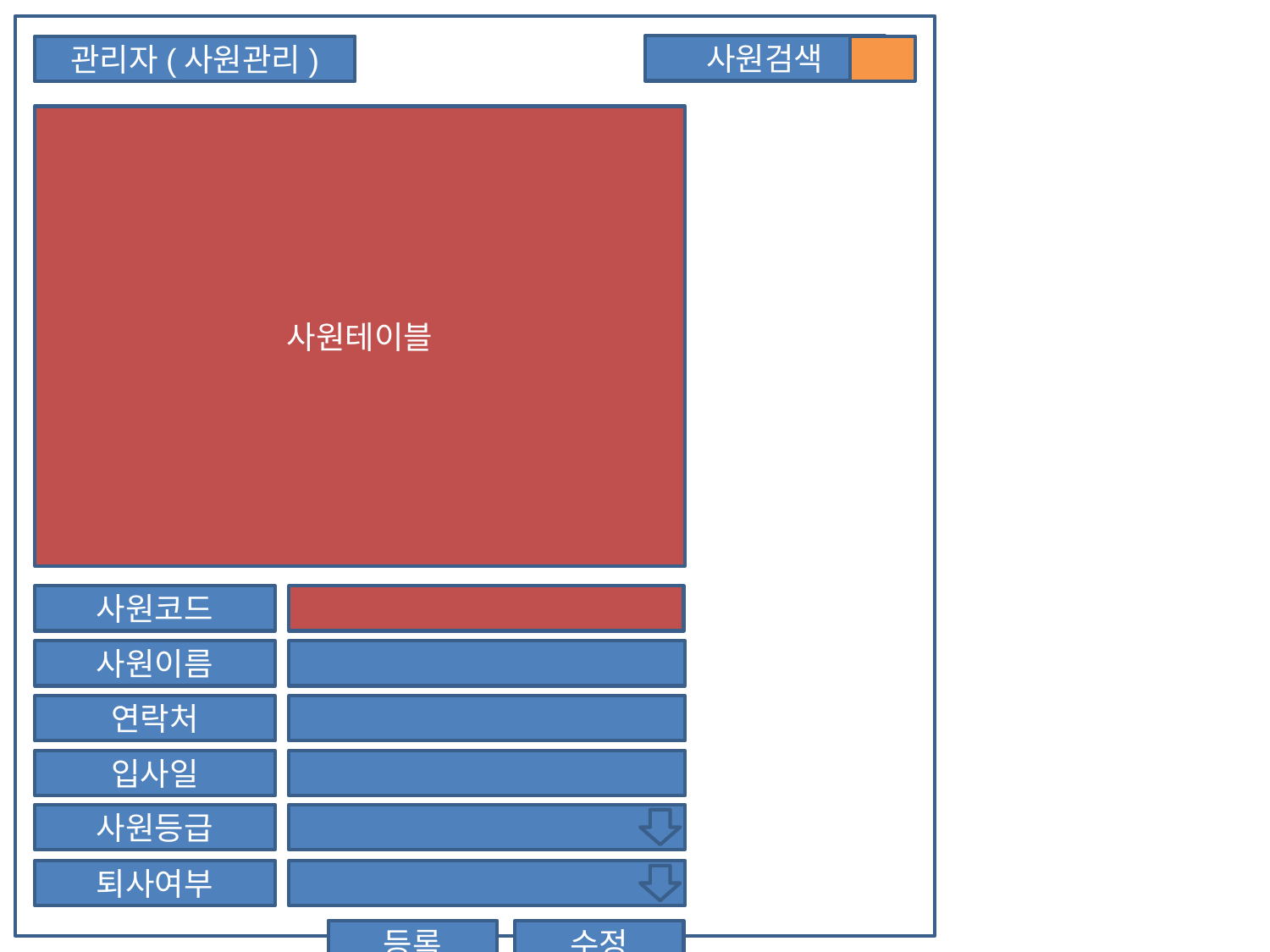

사원검색
관리자(사원관리)

사원테이블
사원코드

사원이름

연락처

입사일

사원등급

퇴사여부

등록
수정